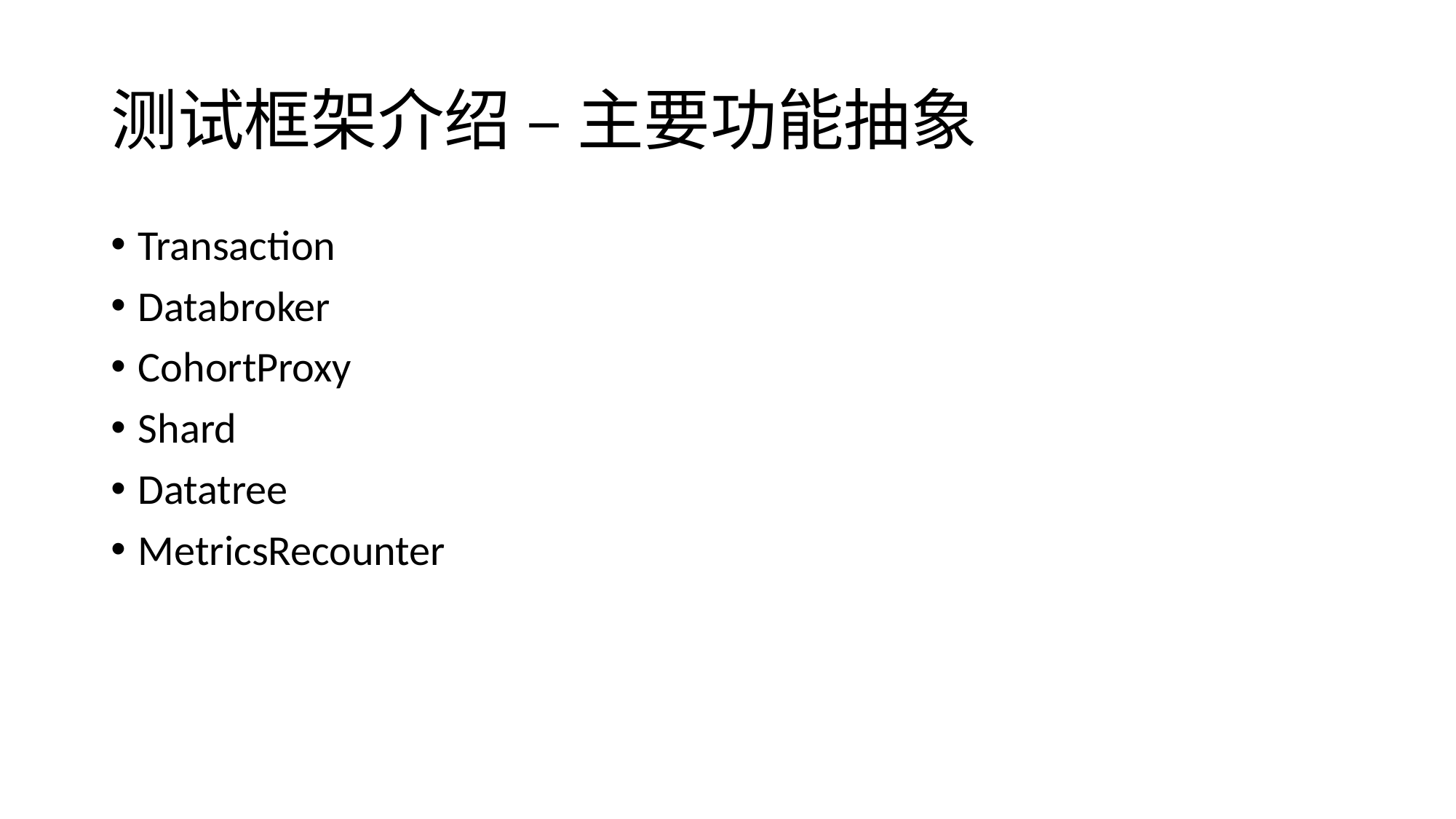

# 测试框架介绍 – 主要功能抽象
Transaction
Databroker
CohortProxy
Shard
Datatree
MetricsRecounter